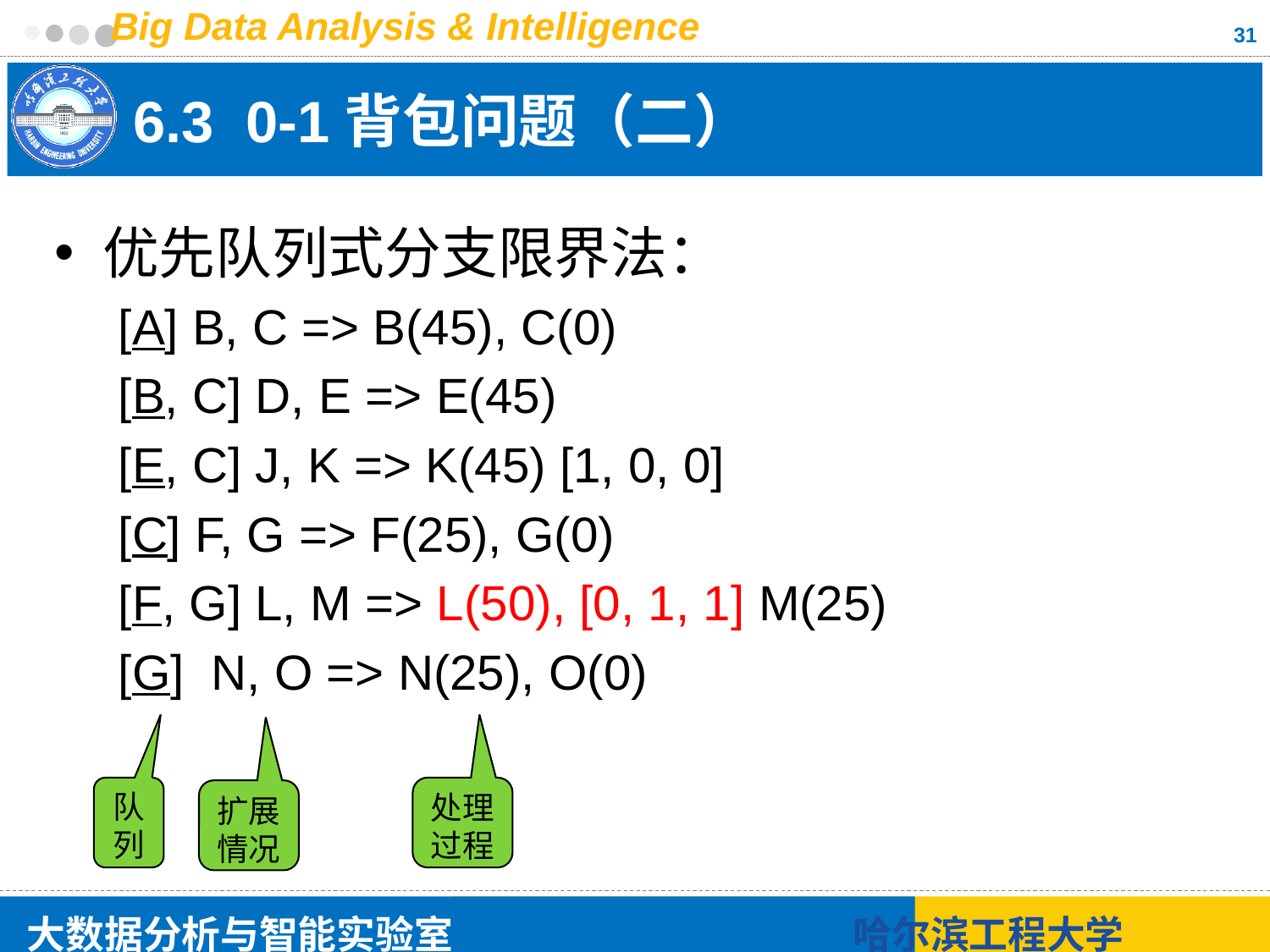

31
# 6.3  0-1背包问题（二）
优先队列式分支限界法：
[A] B, C => B(45), C(0)
[B, C] D, E => E(45)
[E, C] J, K => K(45) [1, 0, 0]
[C] F, G => F(25), G(0)
[F, G] L, M => L(50), [0, 1, 1] M(25)
[G]  N, O => N(25), O(0)
队列
处理过程
扩展情况